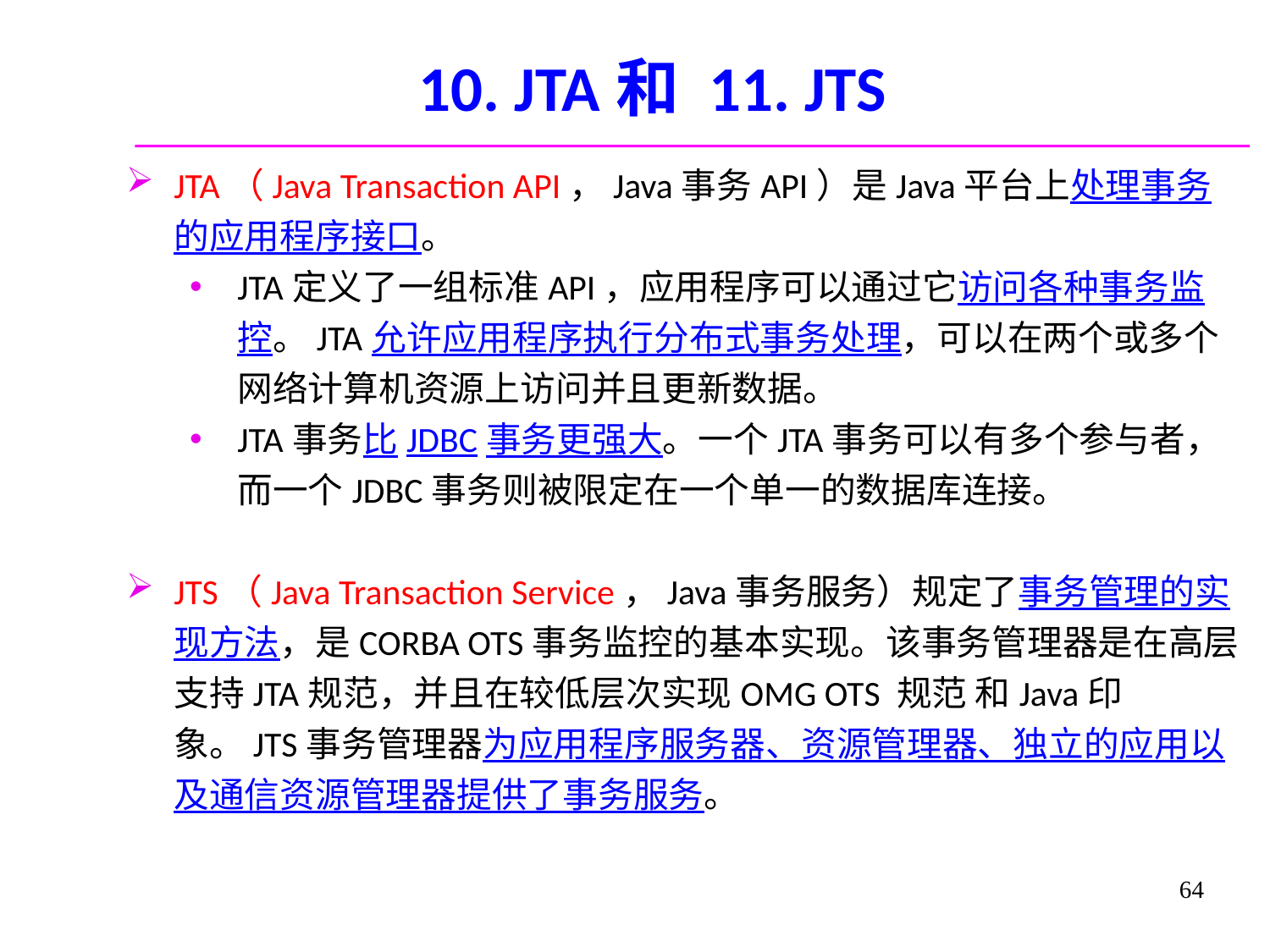

# 10. JTA和 11. JTS

JTA（Java Transaction API，Java事务API）是Java平台上处理事务的应用程序接口。
JTA定义了一组标准API，应用程序可以通过它访问各种事务监控。JTA允许应用程序执行分布式事务处理，可以在两个或多个网络计算机资源上访问并且更新数据。
JTA事务比JDBC事务更强大。一个JTA事务可以有多个参与者，而一个JDBC事务则被限定在一个单一的数据库连接。

JTS（Java Transaction Service，Java事务服务）规定了事务管理的实现方法，是CORBA OTS事务监控的基本实现。该事务管理器是在高层支持JTA规范，并且在较低层次实现OMG OTS 规范 和Java印象。JTS事务管理器为应用程序服务器、资源管理器、独立的应用以及通信资源管理器提供了事务服务。
64